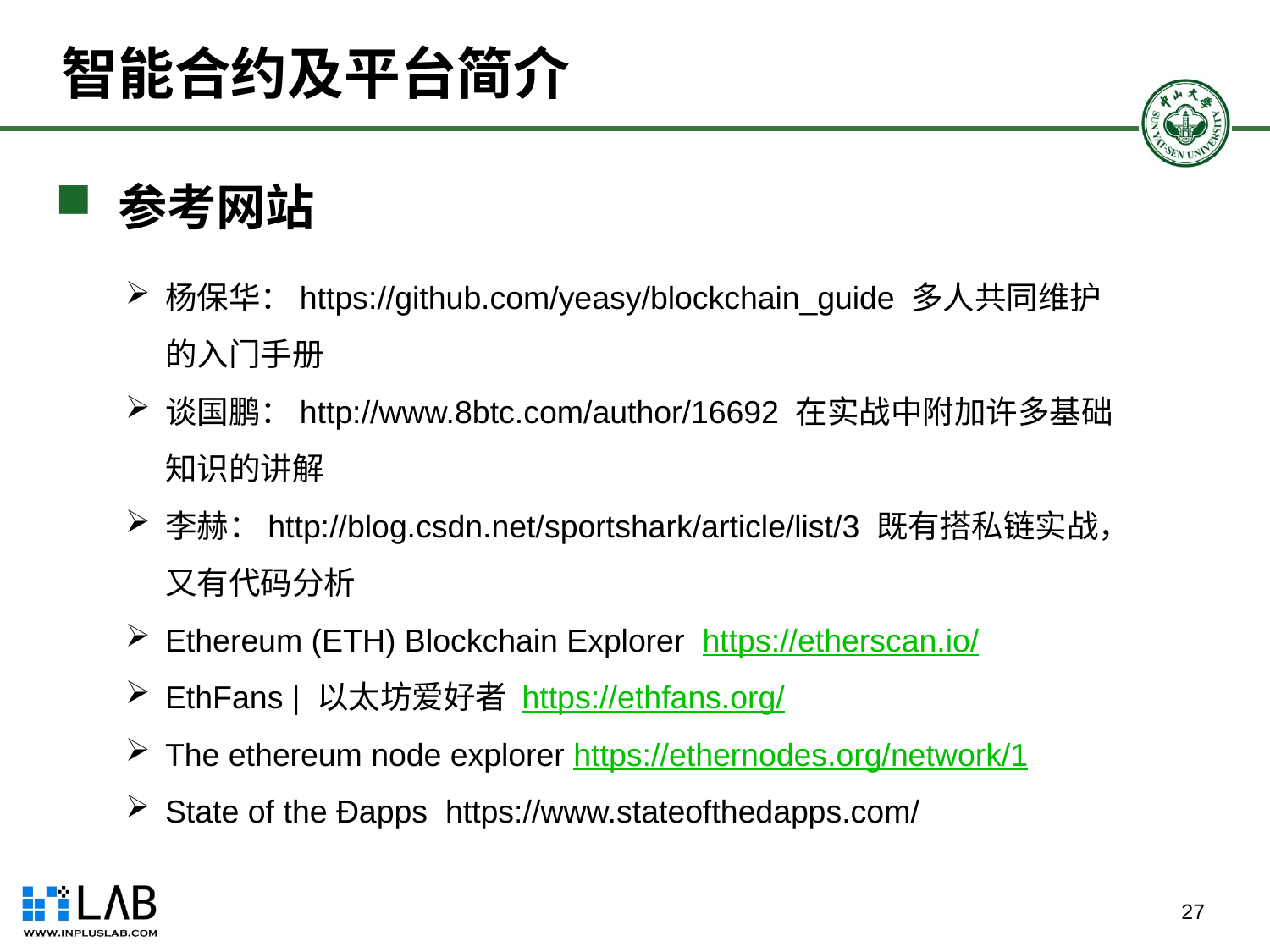

# 智能合约及平台简介
 参考网站
杨保华：https://github.com/yeasy/blockchain_guide 多人共同维护的入门手册
谈国鹏：http://www.8btc.com/author/16692 在实战中附加许多基础知识的讲解
李赫：http://blog.csdn.net/sportshark/article/list/3 既有搭私链实战，又有代码分析
Ethereum (ETH) Blockchain Explorer  https://etherscan.io/
EthFans | 以太坊爱好者 https://ethfans.org/
The ethereum node explorer https://ethernodes.org/network/1
State of the Ðapps  https://www.stateofthedapps.com/